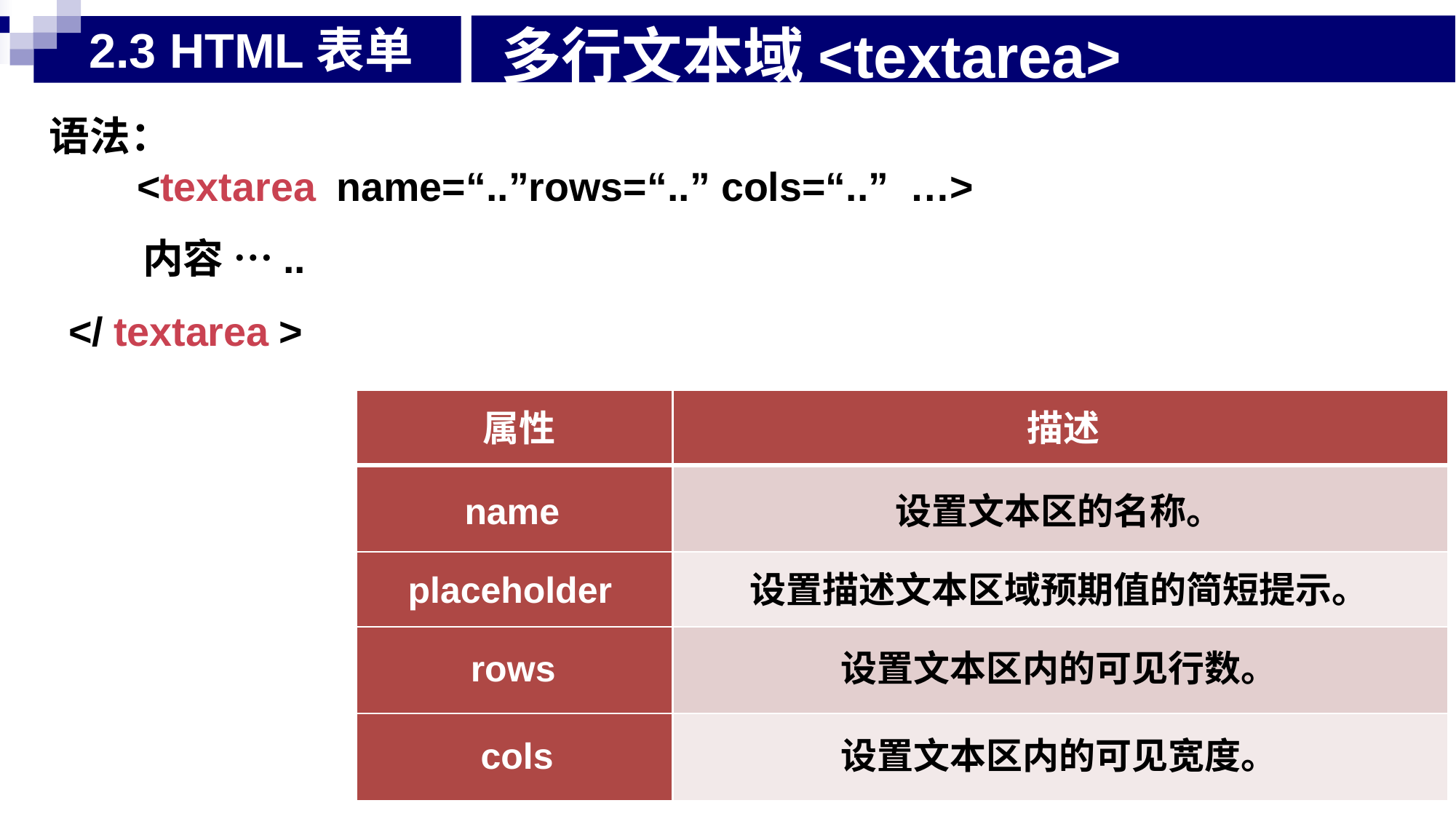

多行文本域<textarea>
2.3 HTML表单

语法：
<textarea  name=“..”rows=“..” cols=“..”  …>
内容 …..
</ textarea >

				属性

	name

placeholder

		rows

			cols
			描述

		设置文本区的名称。

设置描述文本区域预期值的简短提示。

	设置文本区内的可见行数。

	设置文本区内的可见宽度。